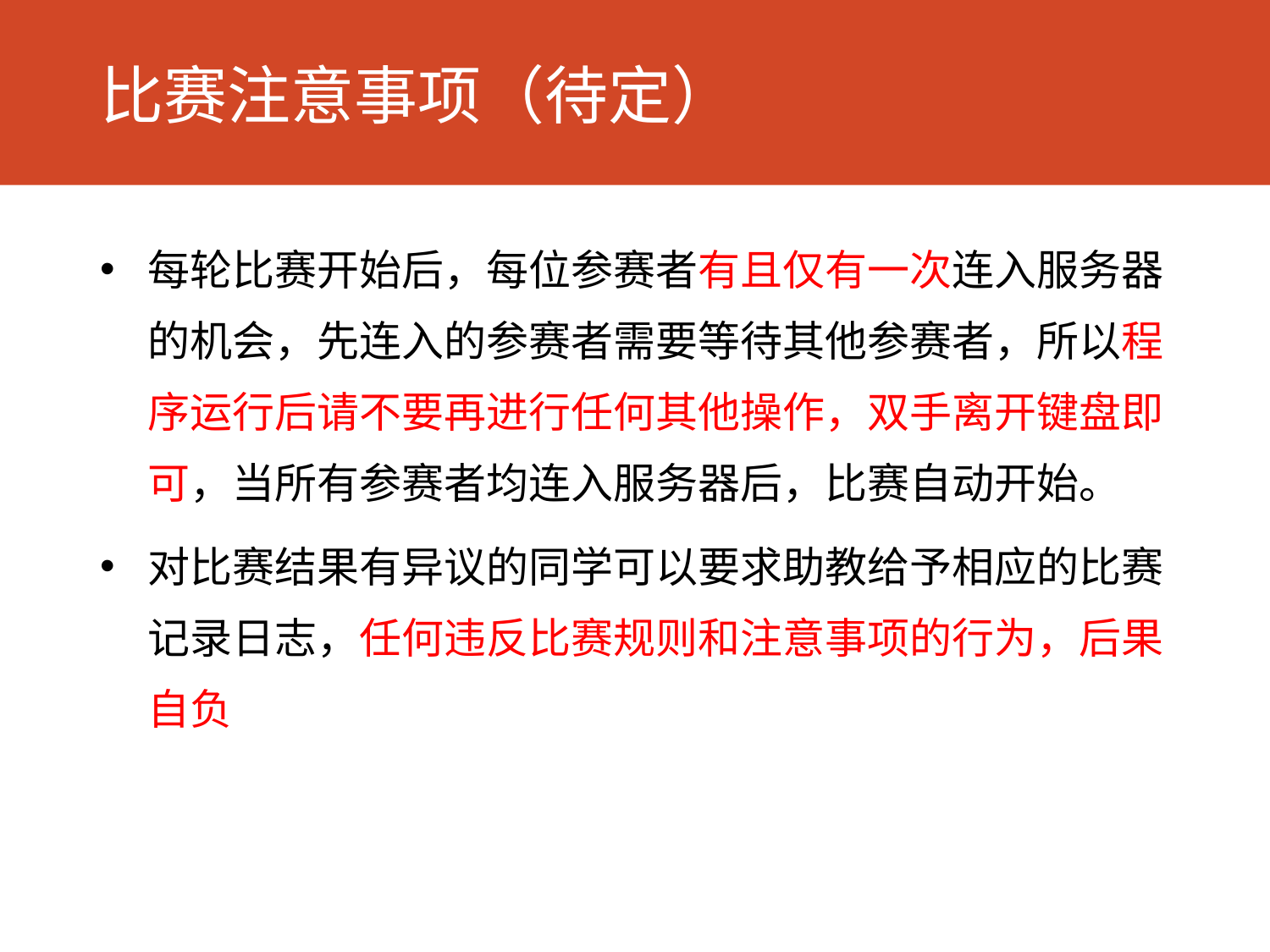

# 比赛注意事项（待定）
每轮比赛开始后，每位参赛者有且仅有一次连入服务器的机会，先连入的参赛者需要等待其他参赛者，所以程序运行后请不要再进行任何其他操作，双手离开键盘即可，当所有参赛者均连入服务器后，比赛自动开始。
对比赛结果有异议的同学可以要求助教给予相应的比赛记录日志，任何违反比赛规则和注意事项的行为，后果自负